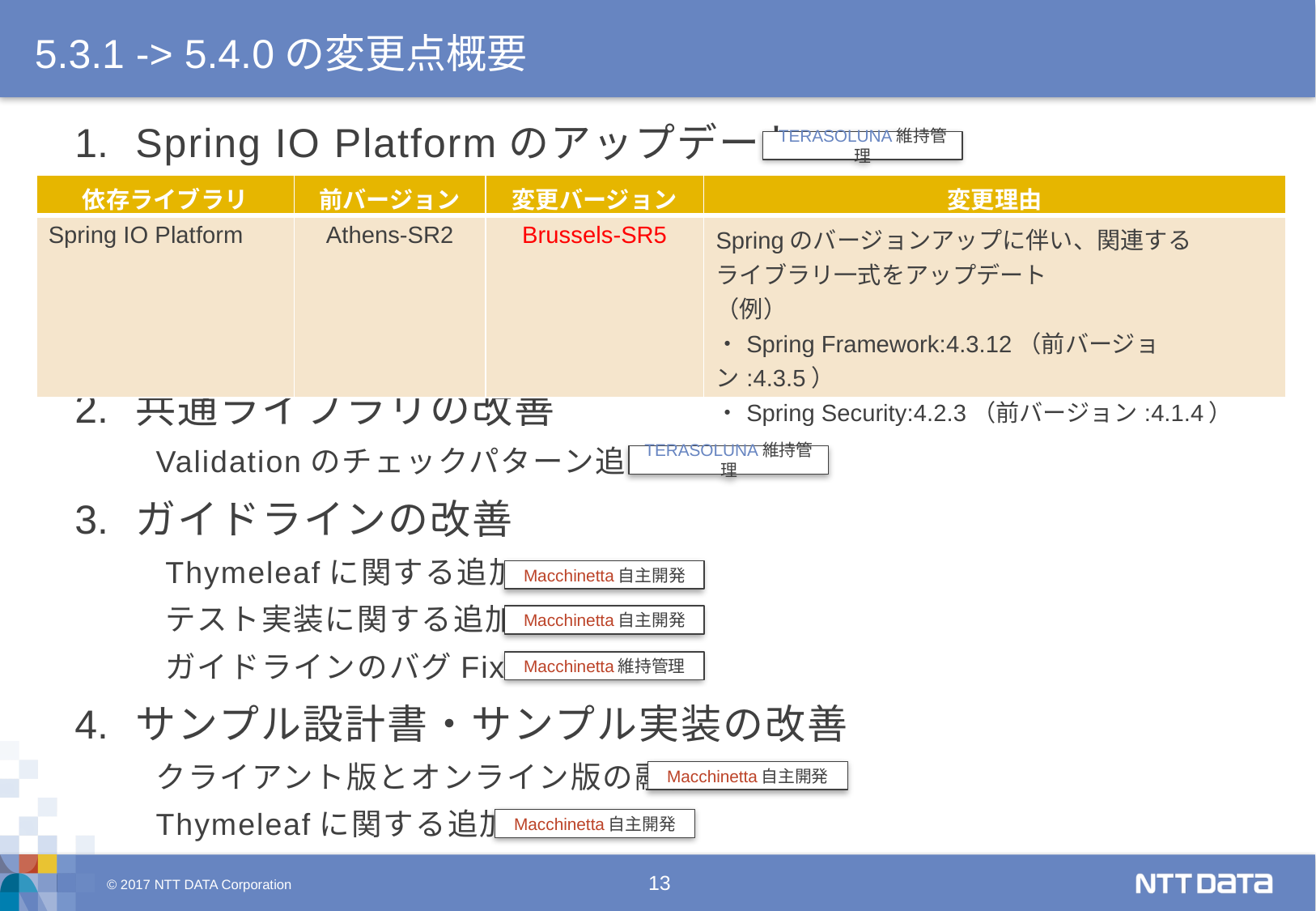

5.3.1 -> 5.4.0の変更点概要
Spring IO Platformのアップデート

共通ライブラリの改善
Validationのチェックパターン追加
ガイドラインの改善
Thymeleafに関する追加
テスト実装に関する追加
ガイドラインのバグFix
サンプル設計書・サンプル実装の改善
クライアント版とオンライン版の融合
Thymeleafに関する追加
TERASOLUNA維持管理
| 依存ライブラリ | 前バージョン | 変更バージョン | 変更理由 |
| --- | --- | --- | --- |
| Spring IO Platform | Athens-SR2 | Brussels-SR5 | Springのバージョンアップに伴い、関連する ライブラリ一式をアップデート （例） ・Spring Framework:4.3.12（前バージョン:4.3.5） ・Spring Security:4.2.3（前バージョン:4.1.4） |
TERASOLUNA維持管理
Macchinetta自主開発
Macchinetta自主開発
Macchinetta維持管理
Macchinetta自主開発
Macchinetta自主開発